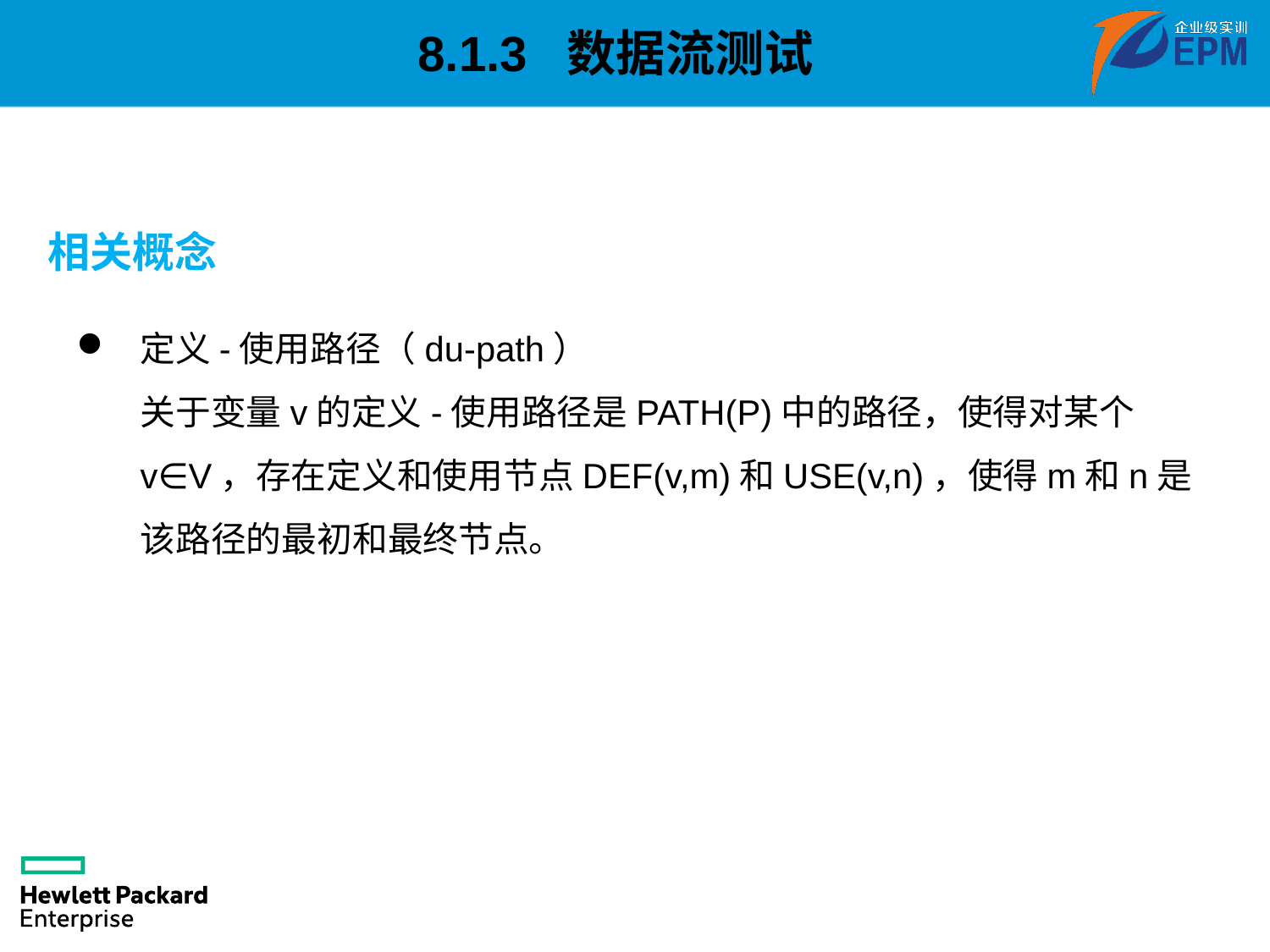

8.1.3  数据流测试
相关概念
定义-使用路径（du-path）
关于变量v的定义-使用路径是PATH(P)中的路径，使得对某个v∈V，存在定义和使用节点DEF(v,m)和USE(v,n)，使得m和n是该路径的最初和最终节点。